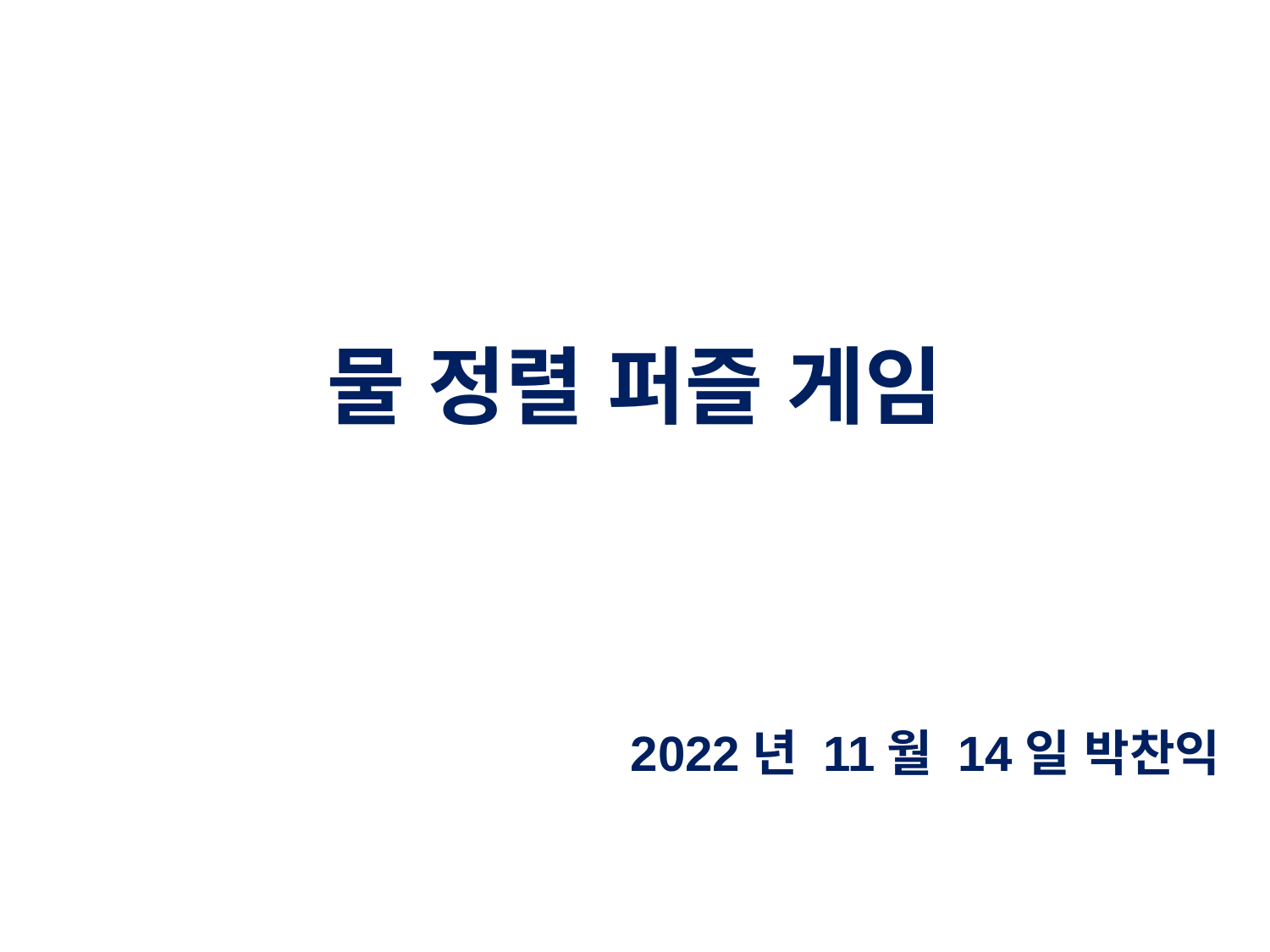

물 정렬 퍼즐 게임
2022년 11월 14일 박찬익